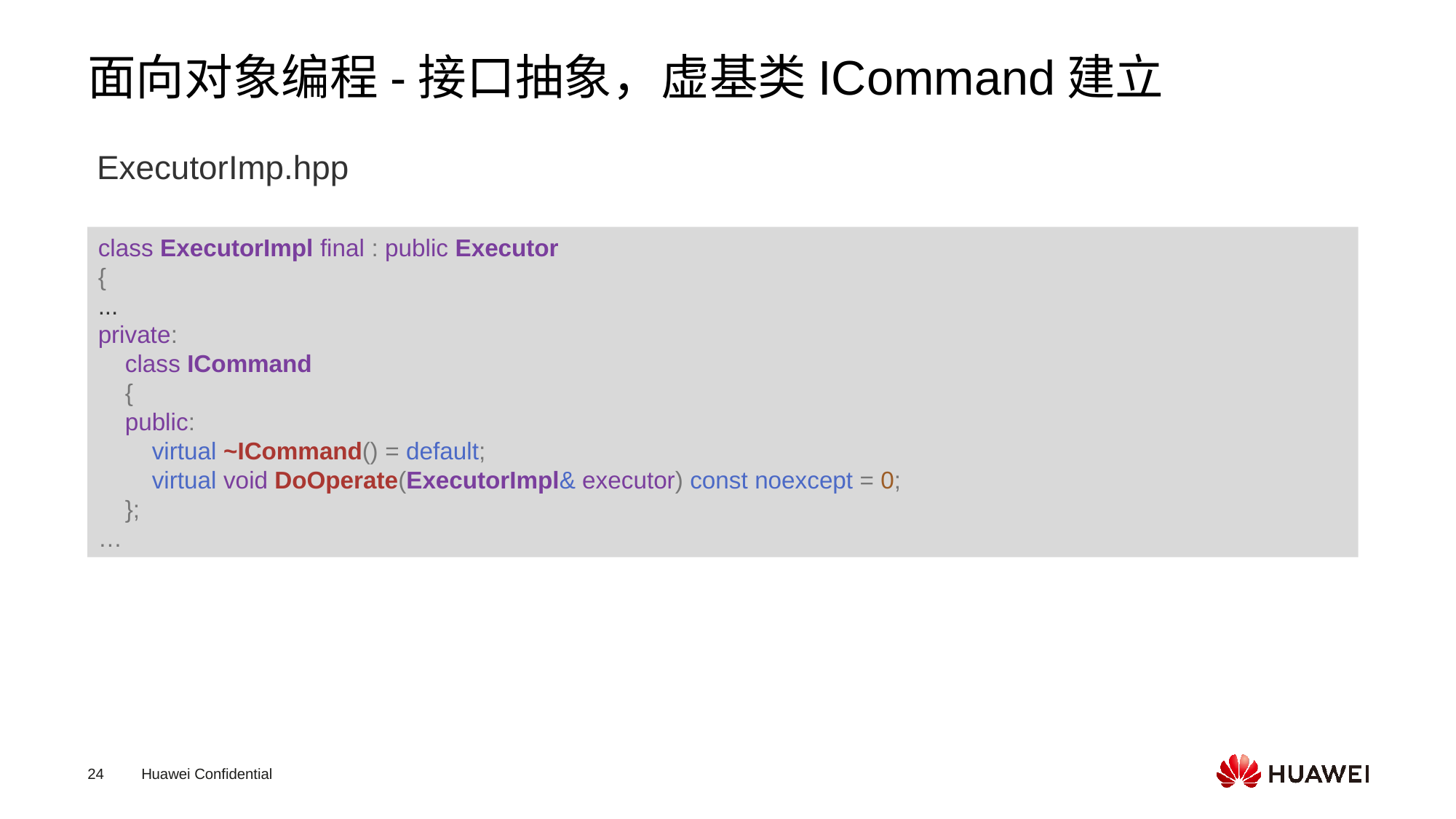

# 面向对象编程-接口抽象，虚基类ICommand建立
ExecutorImp.hpp
class ExecutorImpl final : public Executor
{
...
private:
    class ICommand
    {
    public:
        virtual ~ICommand() = default;
        virtual void DoOperate(ExecutorImpl& executor) const noexcept = 0;
    };
…